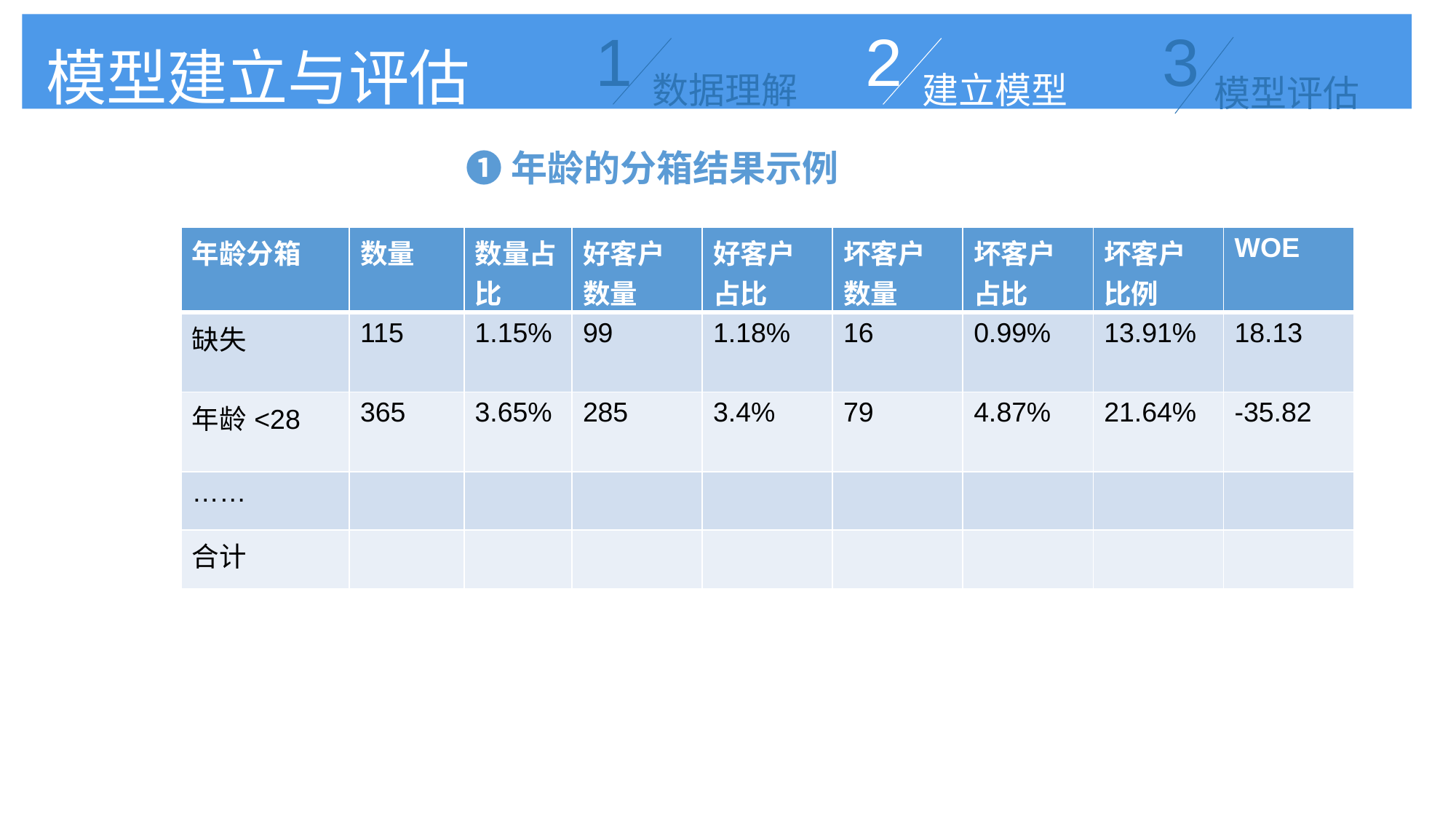

1

数据理解
2

建立模型
3

模型评估
1
数据理解
模型建立与评估
RFM分析
❶年龄的分箱结果示例
| 年龄分箱 | 数量 | 数量占比 | 好客户数量 | 好客户占比 | 坏客户数量 | 坏客户占比 | 坏客户比例 | WOE |
| --- | --- | --- | --- | --- | --- | --- | --- | --- |
| 缺失 | 115 | 1.15% | 99 | 1.18% | 16 | 0.99% | 13.91% | 18.13 |
| 年龄<28 | 365 | 3.65% | 285 | 3.4% | 79 | 4.87% | 21.64% | -35.82 |
| …… |  |  |  |  |  |  |  |  |
| 合计 |  |  |  |  |  |  |  |  |